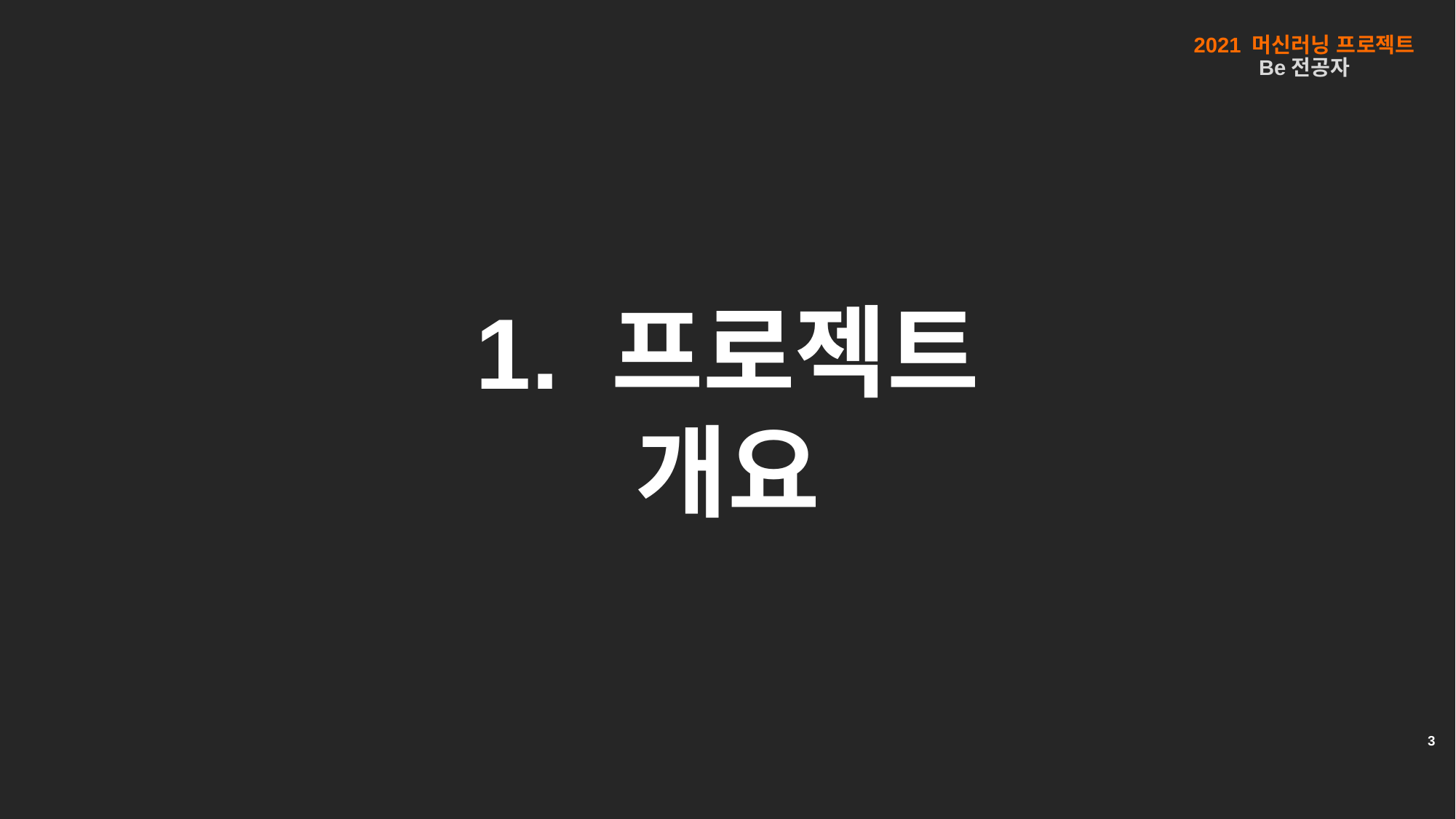

2021 머신러닝 프로젝트 Be전공자
1. 프로젝트 개요
3